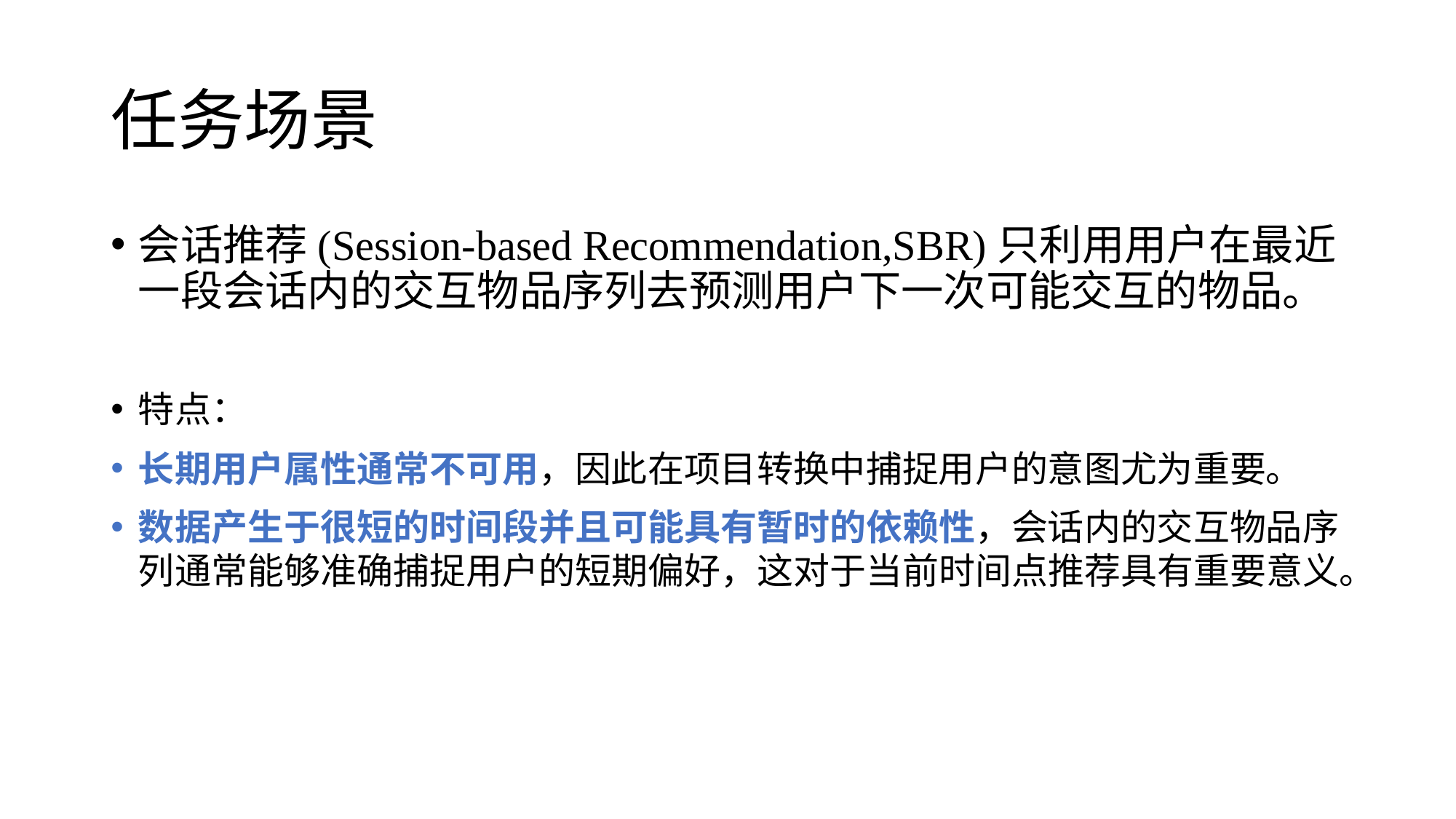

# 任务场景
会话推荐(Session-based Recommendation,SBR)只利用用户在最近一段会话内的交互物品序列去预测用户下一次可能交互的物品。

特点：
长期用户属性通常不可用，因此在项目转换中捕捉用户的意图尤为重要。
数据产生于很短的时间段并且可能具有暂时的依赖性，会话内的交互物品序列通常能够准确捕捉用户的短期偏好，这对于当前时间点推荐具有重要意义。